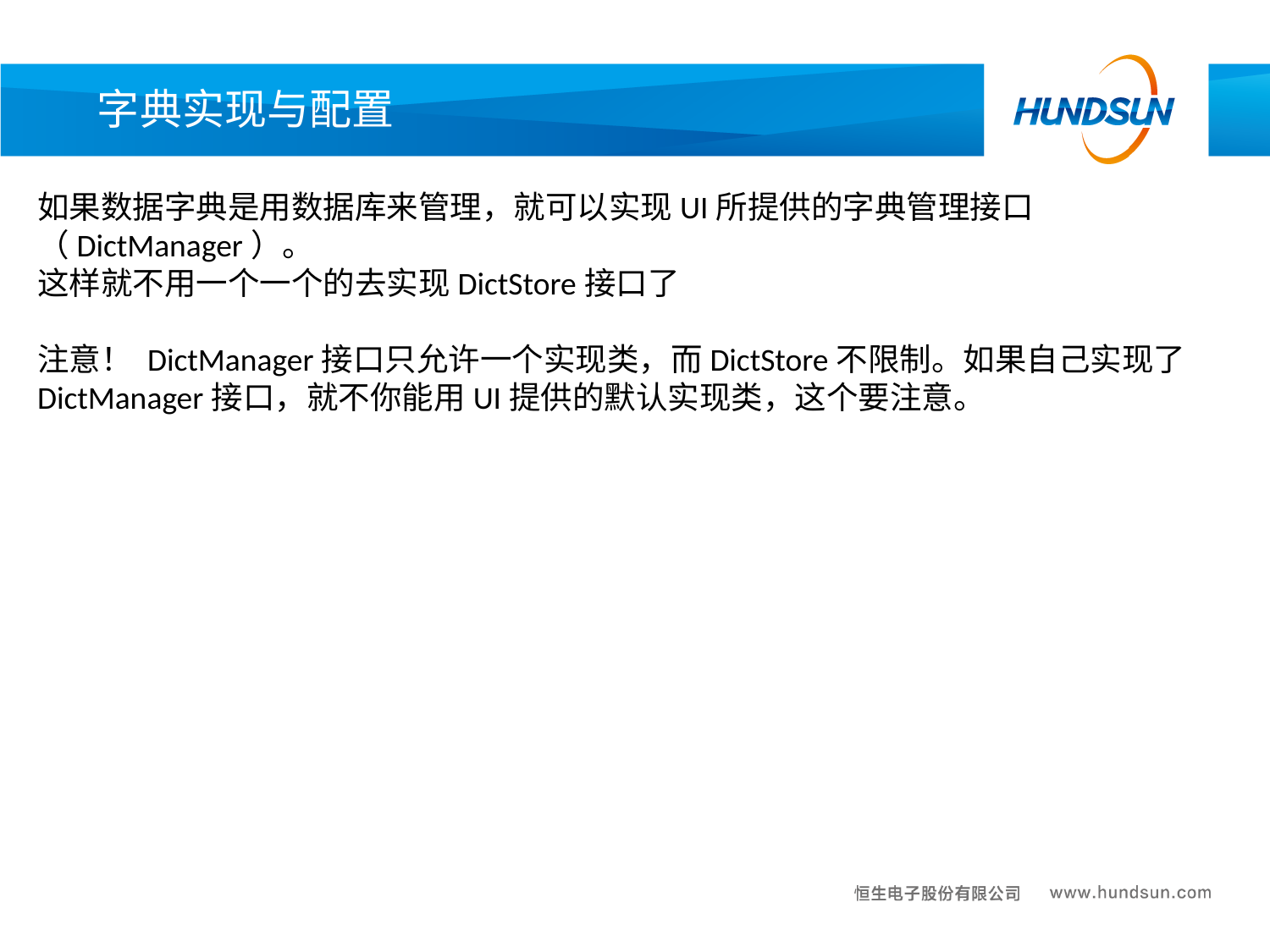

字典实现与配置
如果数据字典是用数据库来管理，就可以实现UI所提供的字典管理接口（DictManager）。
这样就不用一个一个的去实现DictStore接口了

注意！ DictManager接口只允许一个实现类，而DictStore不限制。如果自己实现了DictManager接口，就不你能用UI提供的默认实现类，这个要注意。